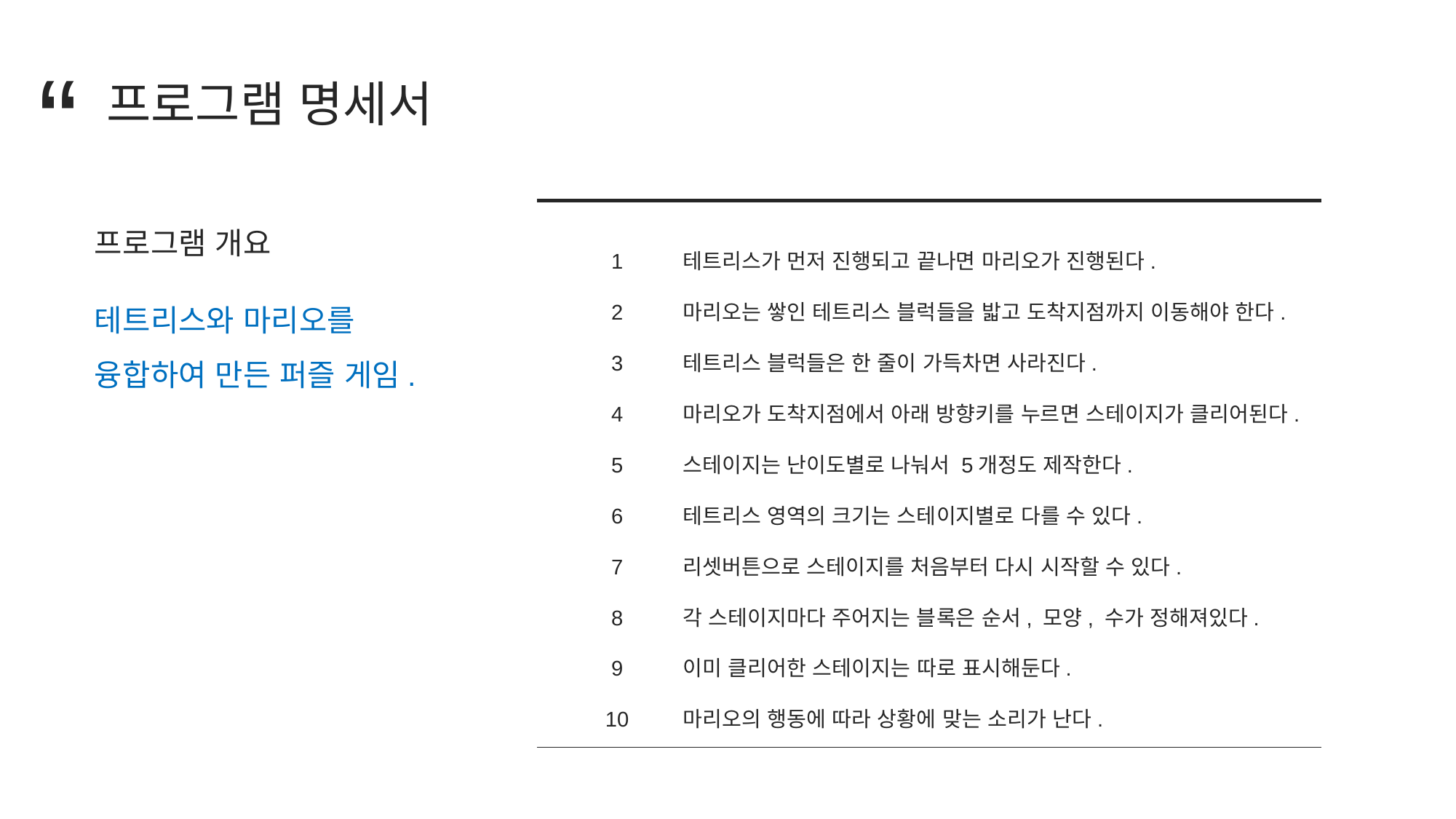

“
프로그램 명세서
프로그램 개요
1
2
3
4
5
6
7
8
9
10
테트리스가 먼저 진행되고 끝나면 마리오가 진행된다.
마리오는 쌓인 테트리스 블럭들을 밟고 도착지점까지 이동해야 한다.
테트리스 블럭들은 한 줄이 가득차면 사라진다.
마리오가 도착지점에서 아래 방향키를 누르면 스테이지가 클리어된다.
스테이지는 난이도별로 나눠서 5개정도 제작한다.
테트리스 영역의 크기는 스테이지별로 다를 수 있다.
리셋버튼으로 스테이지를 처음부터 다시 시작할 수 있다.
각 스테이지마다 주어지는 블록은 순서, 모양, 수가 정해져있다.
이미 클리어한 스테이지는 따로 표시해둔다.
마리오의 행동에 따라 상황에 맞는 소리가 난다.
테트리스와 마리오를 융합하여 만든 퍼즐 게임.